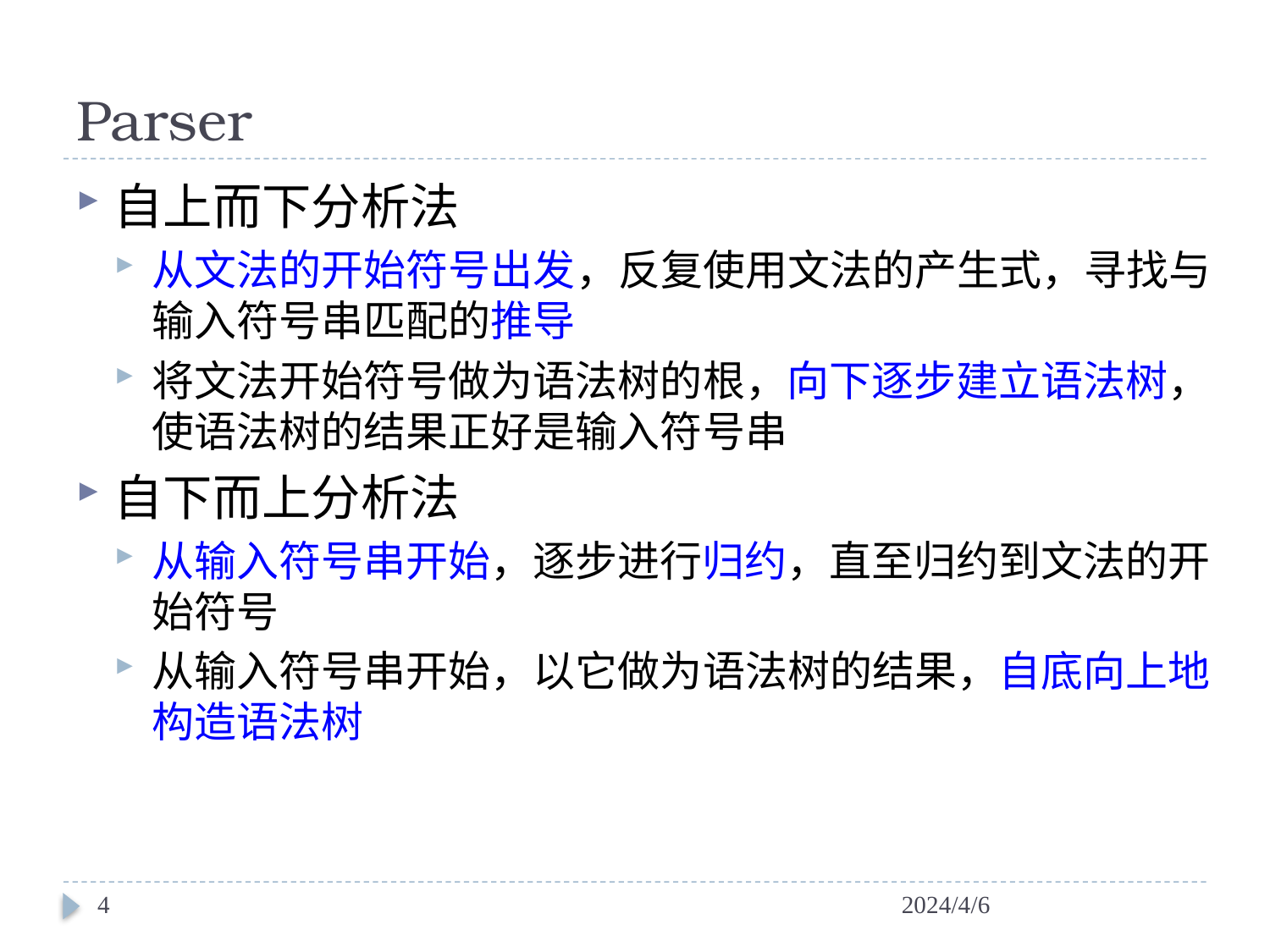

# Parser
自上而下分析法
从文法的开始符号出发，反复使用文法的产生式，寻找与输入符号串匹配的推导
将文法开始符号做为语法树的根，向下逐步建立语法树，使语法树的结果正好是输入符号串
自下而上分析法
从输入符号串开始，逐步进行归约，直至归约到文法的开始符号
从输入符号串开始，以它做为语法树的结果，自底向上地构造语法树

4
2024/4/6